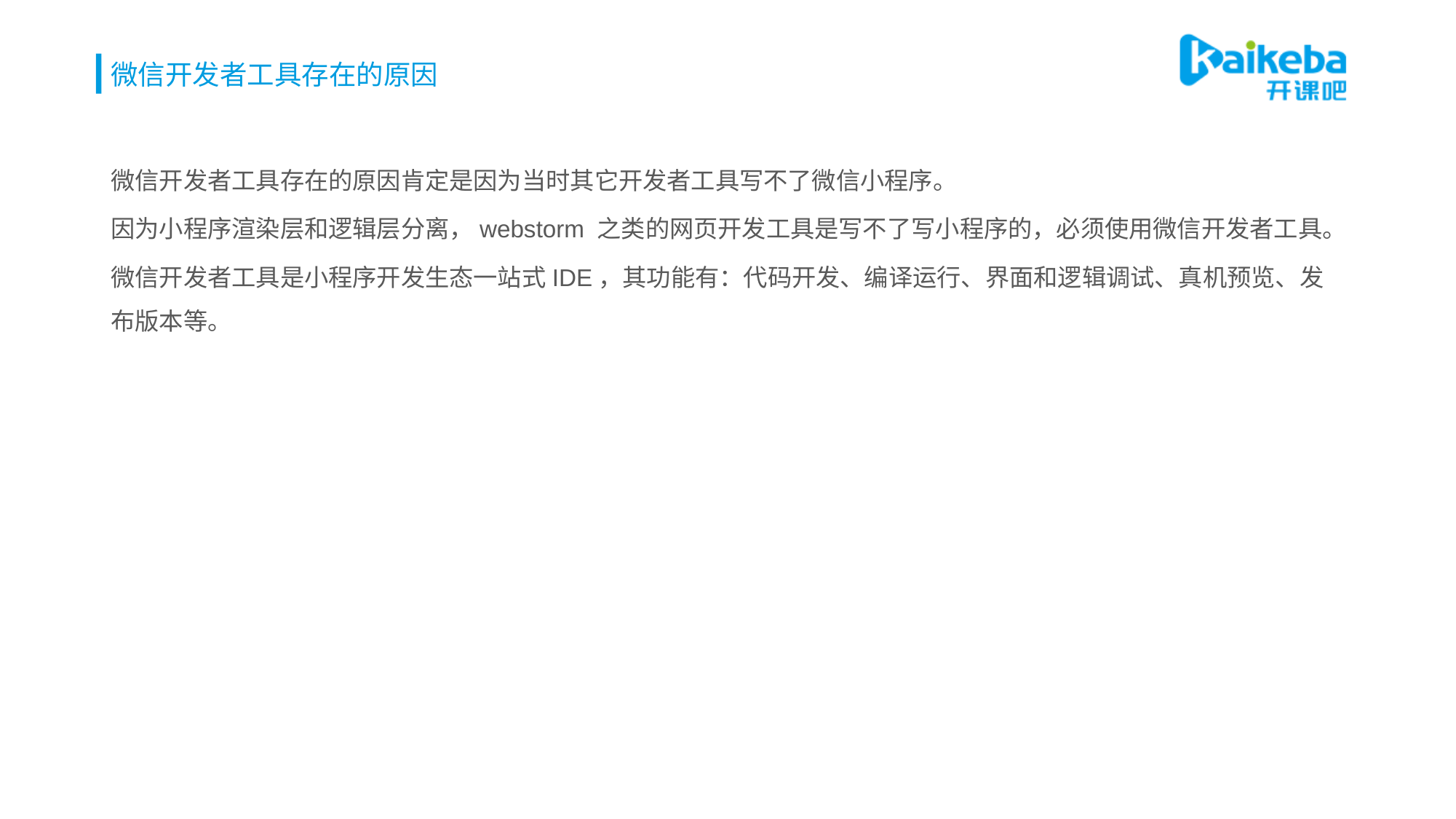

# 微信开发者工具存在的原因
微信开发者工具存在的原因肯定是因为当时其它开发者工具写不了微信小程序。
因为小程序渲染层和逻辑层分离，webstorm 之类的网页开发工具是写不了写小程序的，必须使用微信开发者工具。
微信开发者工具是小程序开发生态一站式IDE，其功能有：代码开发、编译运行、界面和逻辑调试、真机预览、发布版本等。